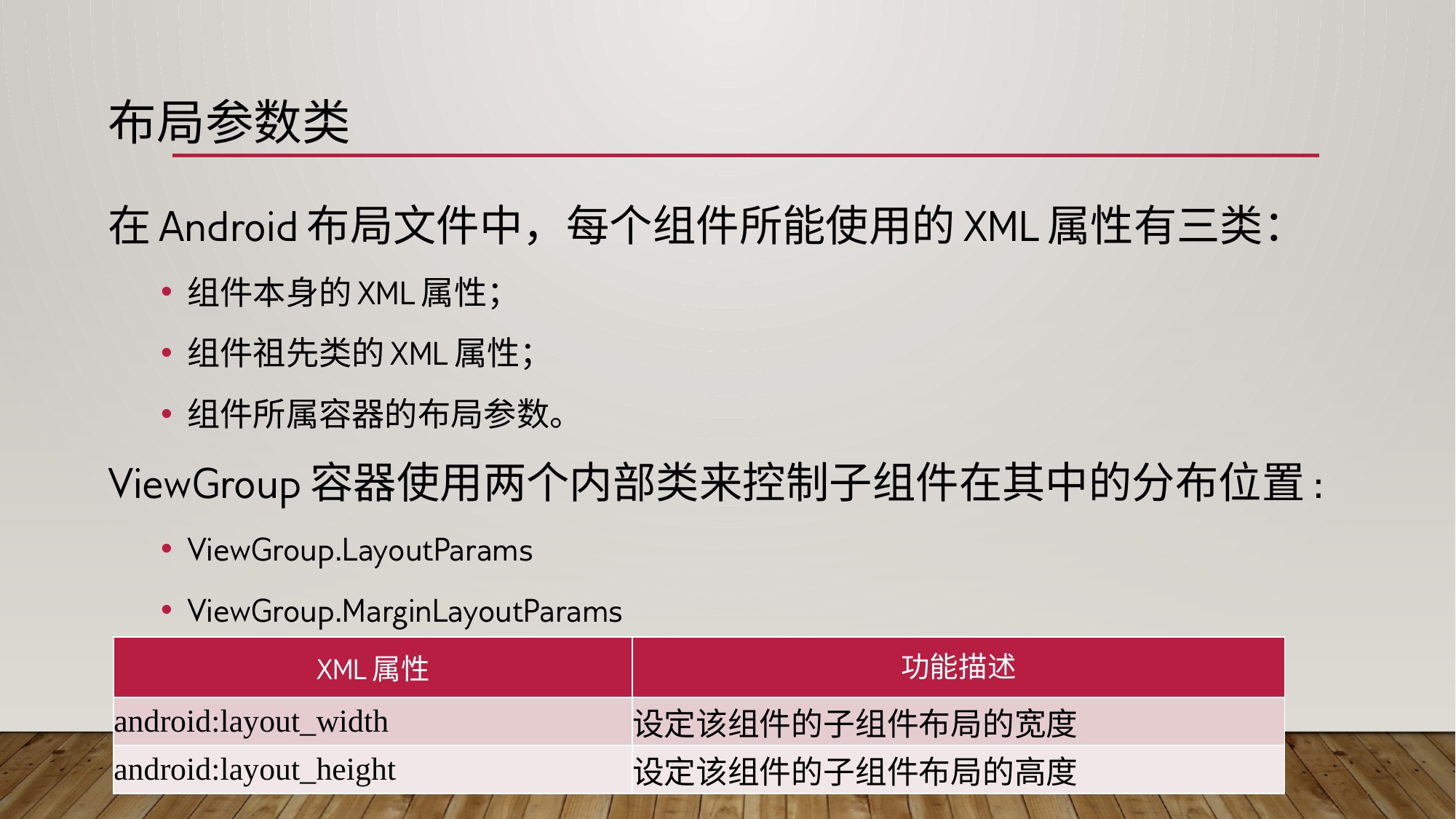

# 布局参数类
在Android布局文件中，每个组件所能使用的XML属性有三类：
组件本身的XML属性；
组件祖先类的XML属性；
组件所属容器的布局参数。
ViewGroup容器使用两个内部类来控制子组件在其中的分布位置:
ViewGroup.LayoutParams
ViewGroup.MarginLayoutParams

| XML属性 | 功能描述 |
| --- | --- |
| android:layout\_width | 设定该组件的子组件布局的宽度 |
| android:layout\_height | 设定该组件的子组件布局的高度 |